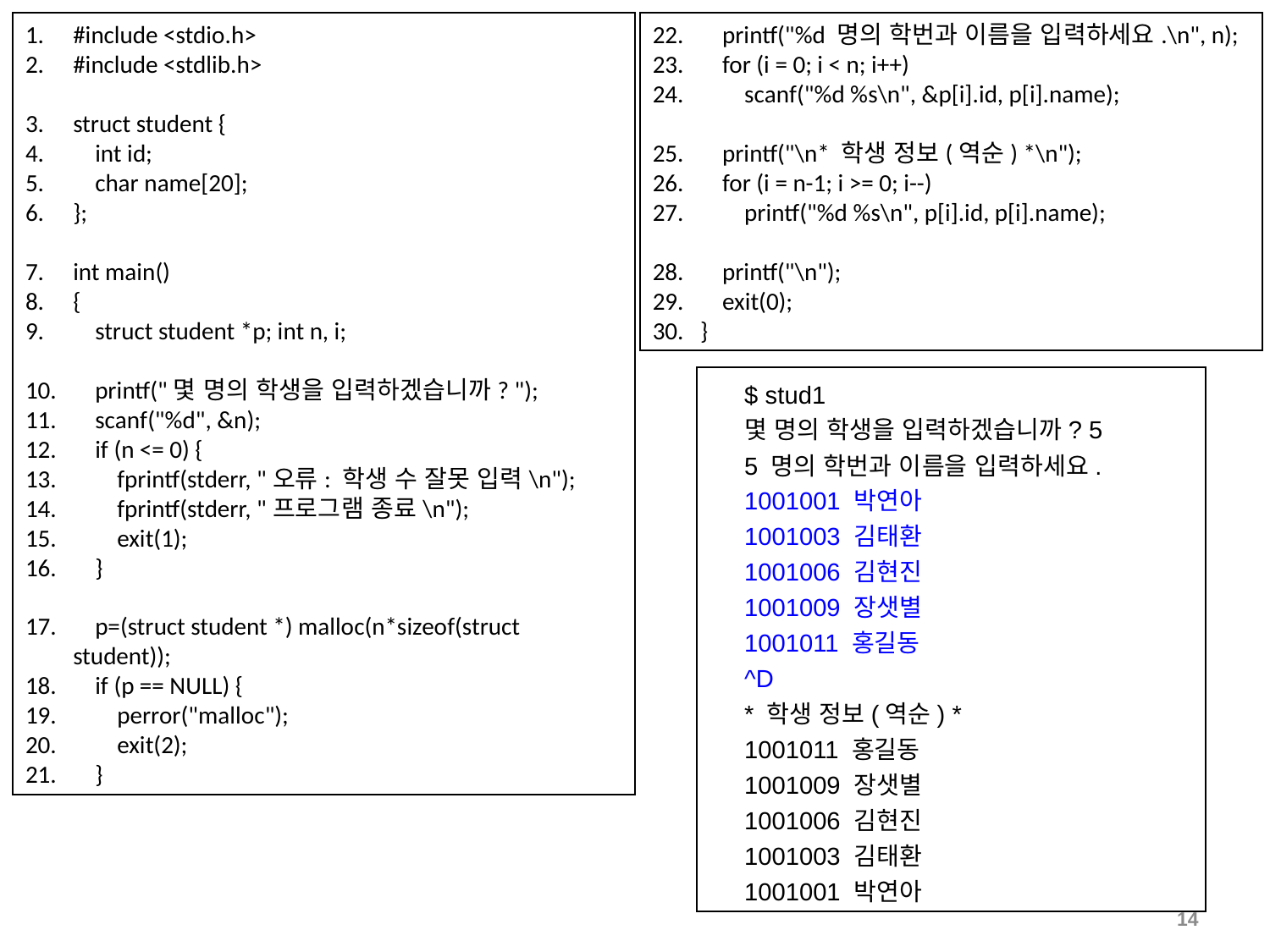

#include <stdio.h>
#include <stdlib.h>

struct student {
    int id;
    char name[20];
};

int main()
{
    struct student *p; int n, i;

    printf("몇 명의 학생을 입력하겠습니까? ");
    scanf("%d", &n);
    if (n <= 0) {
        fprintf(stderr, "오류: 학생 수 잘못 입력\n");
        fprintf(stderr, "프로그램 종료\n");
        exit(1);
    }

    p=(struct student *) malloc(n*sizeof(struct student));
    if (p == NULL) {
        perror("malloc");
        exit(2);
    }
    printf("%d 명의 학번과 이름을 입력하세요.\n", n);
    for (i = 0; i < n; i++)
        scanf("%d %s\n", &p[i].id, p[i].name);

    printf("\n* 학생 정보(역순) *\n");
    for (i = n-1; i >= 0; i--)
        printf("%d %s\n", p[i].id, p[i].name);

    printf("\n");
    exit(0);
}
$ stud1
몇 명의 학생을 입력하겠습니까? 5
5 명의 학번과 이름을 입력하세요.
1001001 박연아
1001003 김태환
1001006 김현진
1001009 장샛별
1001011 홍길동
^D
* 학생 정보(역순) *
1001011 홍길동
1001009 장샛별
1001006 김현진
1001003 김태환
1001001 박연아
14